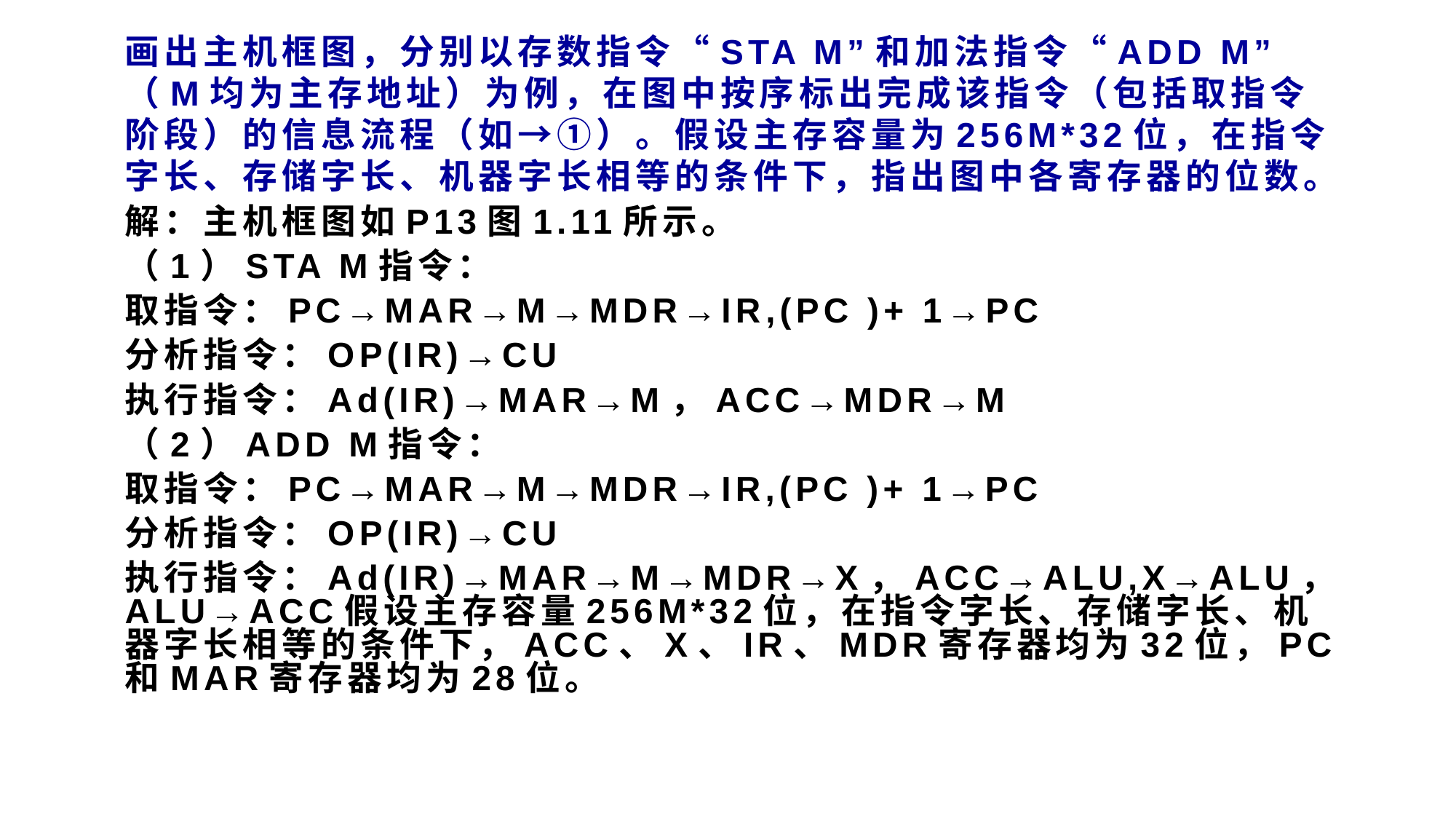

画出主机框图，分别以存数指令“STA M”和加法指令“ADD M”（M均为主存地址）为例，在图中按序标出完成该指令（包括取指令阶段）的信息流程（如→①）。假设主存容量为256M*32位，在指令字长、存储字长、机器字长相等的条件下，指出图中各寄存器的位数。
解：主机框图如P13图1.11所示。
（1）STA M指令：
取指令：PC→MAR→M→MDR→IR,(PC )+ 1→PC
分析指令：OP(IR)→CU
执行指令：Ad(IR)→MAR→M，ACC→MDR→M
（2）ADD M指令：
取指令：PC→MAR→M→MDR→IR,(PC )+ 1→PC
分析指令：OP(IR)→CU
执行指令：Ad(IR)→MAR→M→MDR→X，ACC→ALU,X→ALU，ALU→ACC假设主存容量256M*32位，在指令字长、存储字长、机器字长相等的条件下，ACC、X、IR、MDR寄存器均为32位，PC和MAR寄存器均为28位。